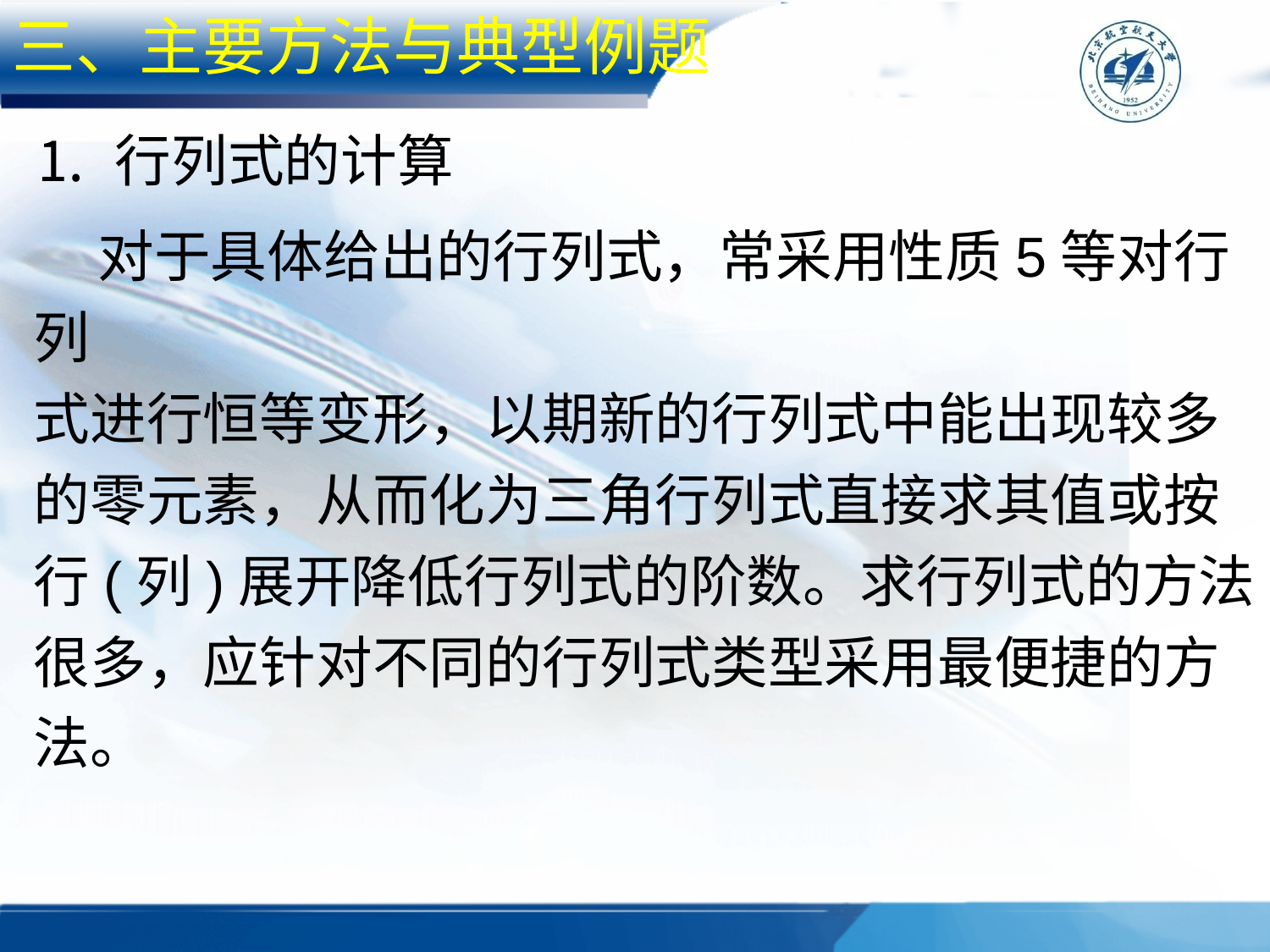

三、主要方法与典型例题
⒈ 行列式的计算
    对于具体给出的行列式，常采用性质5等对行列
式进行恒等变形，以期新的行列式中能出现较多的零元素，从而化为三角行列式直接求其值或按行(列)展开降低行列式的阶数。求行列式的方法很多，应针对不同的行列式类型采用最便捷的方法。